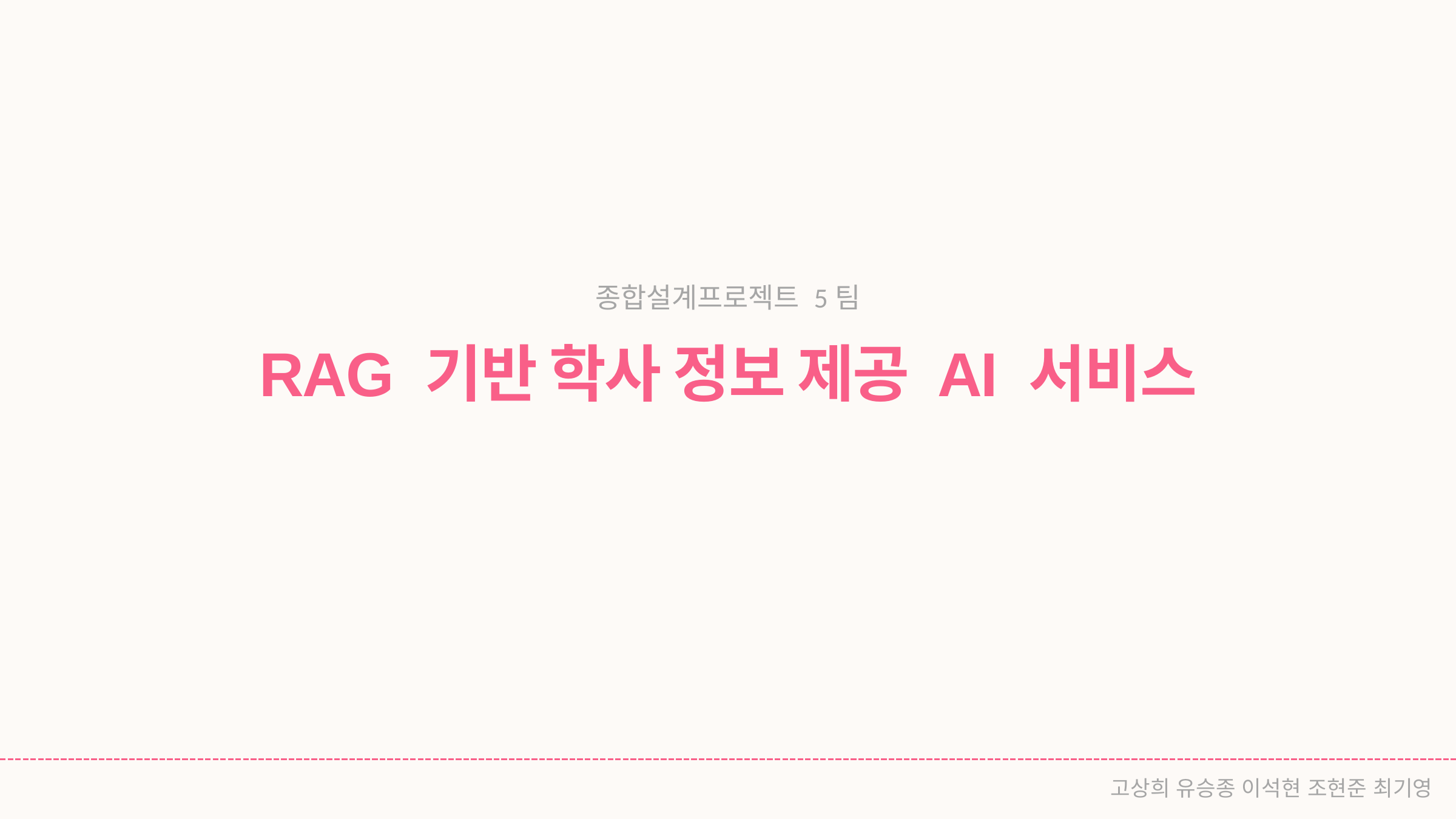

종합설계프로젝트 5팀
RAG 기반 학사 정보 제공 AI 서비스
고상희 유승종 이석현 조현준 최기영